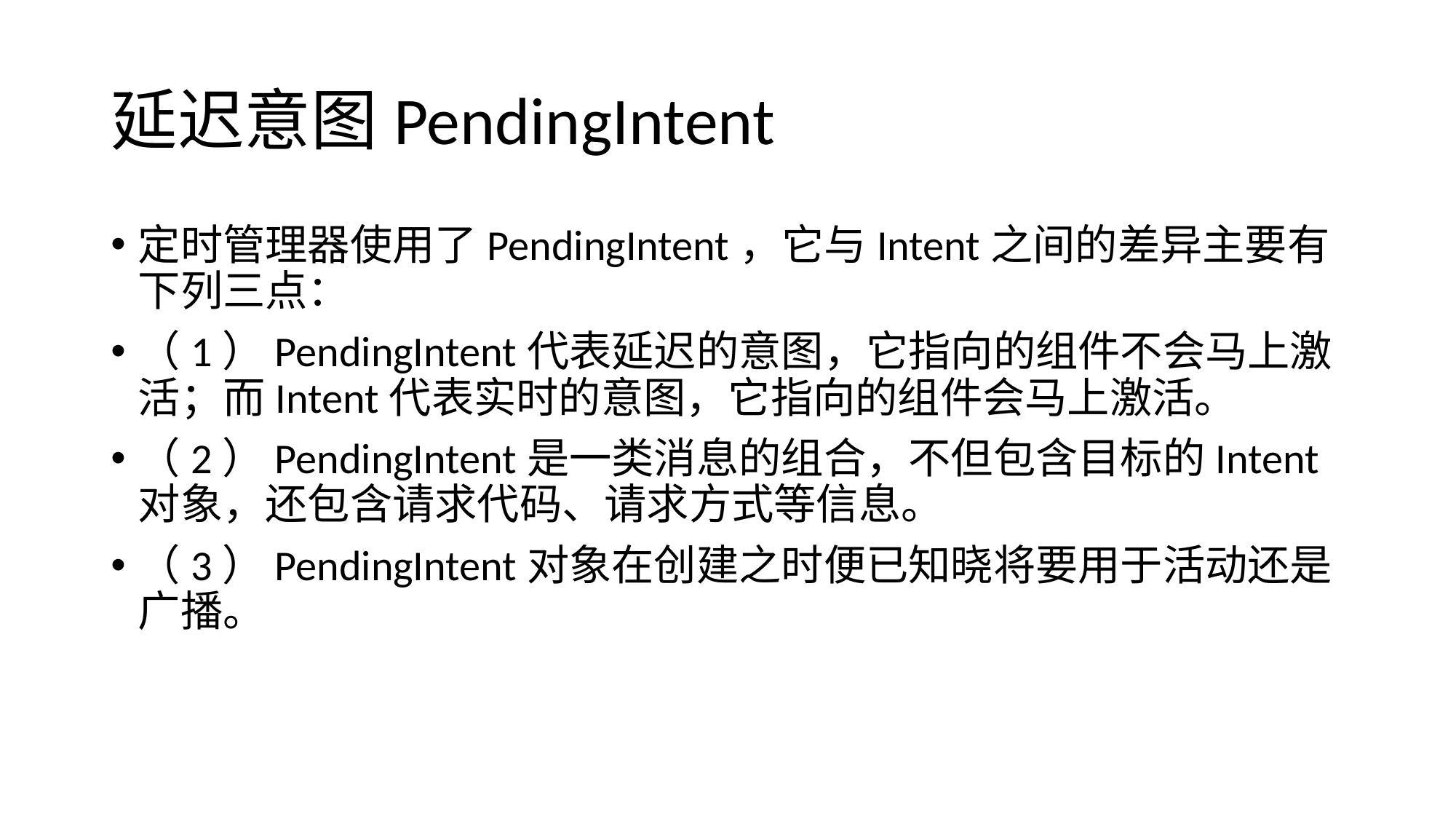

# 延迟意图PendingIntent
定时管理器使用了PendingIntent，它与Intent之间的差异主要有下列三点：
（1）PendingIntent代表延迟的意图，它指向的组件不会马上激活；而Intent代表实时的意图，它指向的组件会马上激活。
（2）PendingIntent是一类消息的组合，不但包含目标的Intent对象，还包含请求代码、请求方式等信息。
（3）PendingIntent对象在创建之时便已知晓将要用于活动还是广播。